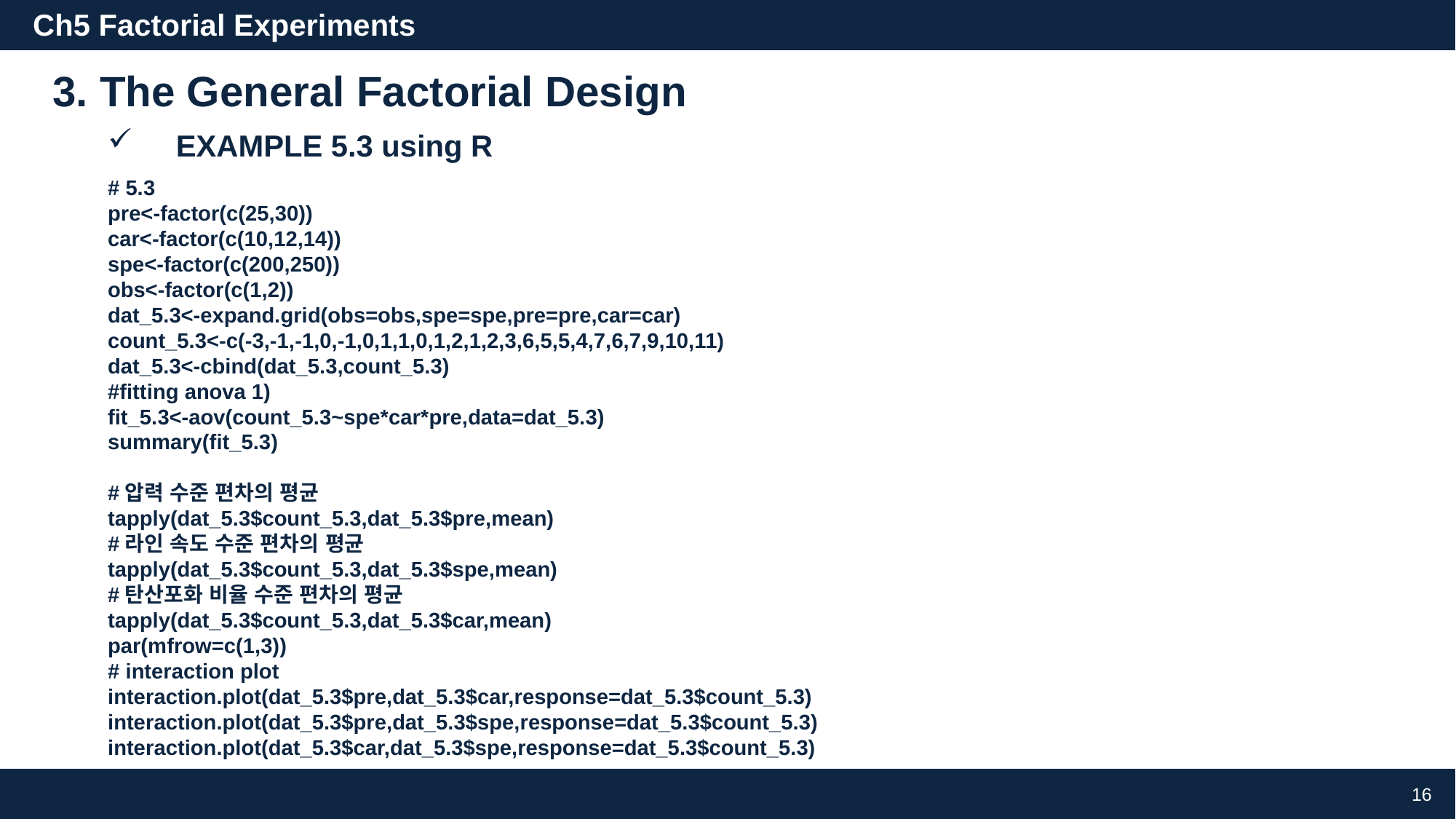

3. The General Factorial Design
EXAMPLE 5.3 using R
# 5.3
pre<-factor(c(25,30))
car<-factor(c(10,12,14))
spe<-factor(c(200,250))
obs<-factor(c(1,2))
dat_5.3<-expand.grid(obs=obs,spe=spe,pre=pre,car=car)
count_5.3<-c(-3,-1,-1,0,-1,0,1,1,0,1,2,1,2,3,6,5,5,4,7,6,7,9,10,11)
dat_5.3<-cbind(dat_5.3,count_5.3)
#fitting anova 1)
fit_5.3<-aov(count_5.3~spe*car*pre,data=dat_5.3)
summary(fit_5.3)

#압력 수준 편차의 평균
tapply(dat_5.3$count_5.3,dat_5.3$pre,mean)
#라인 속도 수준 편차의 평균
tapply(dat_5.3$count_5.3,dat_5.3$spe,mean)
#탄산포화 비율 수준 편차의 평균
tapply(dat_5.3$count_5.3,dat_5.3$car,mean)
par(mfrow=c(1,3))
# interaction plot
interaction.plot(dat_5.3$pre,dat_5.3$car,response=dat_5.3$count_5.3)
interaction.plot(dat_5.3$pre,dat_5.3$spe,response=dat_5.3$count_5.3)
interaction.plot(dat_5.3$car,dat_5.3$spe,response=dat_5.3$count_5.3)
16